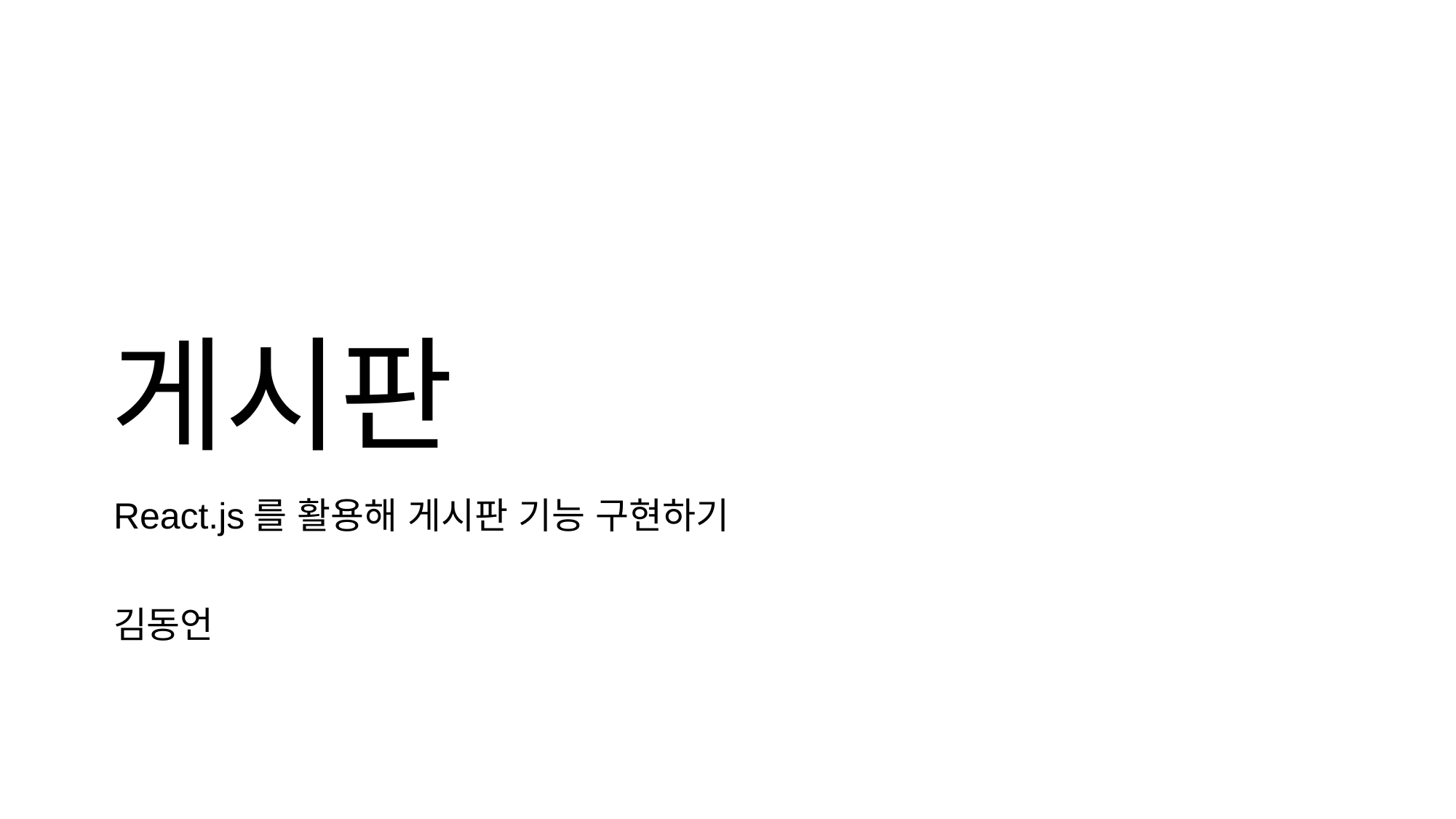

# 게시판
React.js를 활용해 게시판 기능 구현하기

김동언